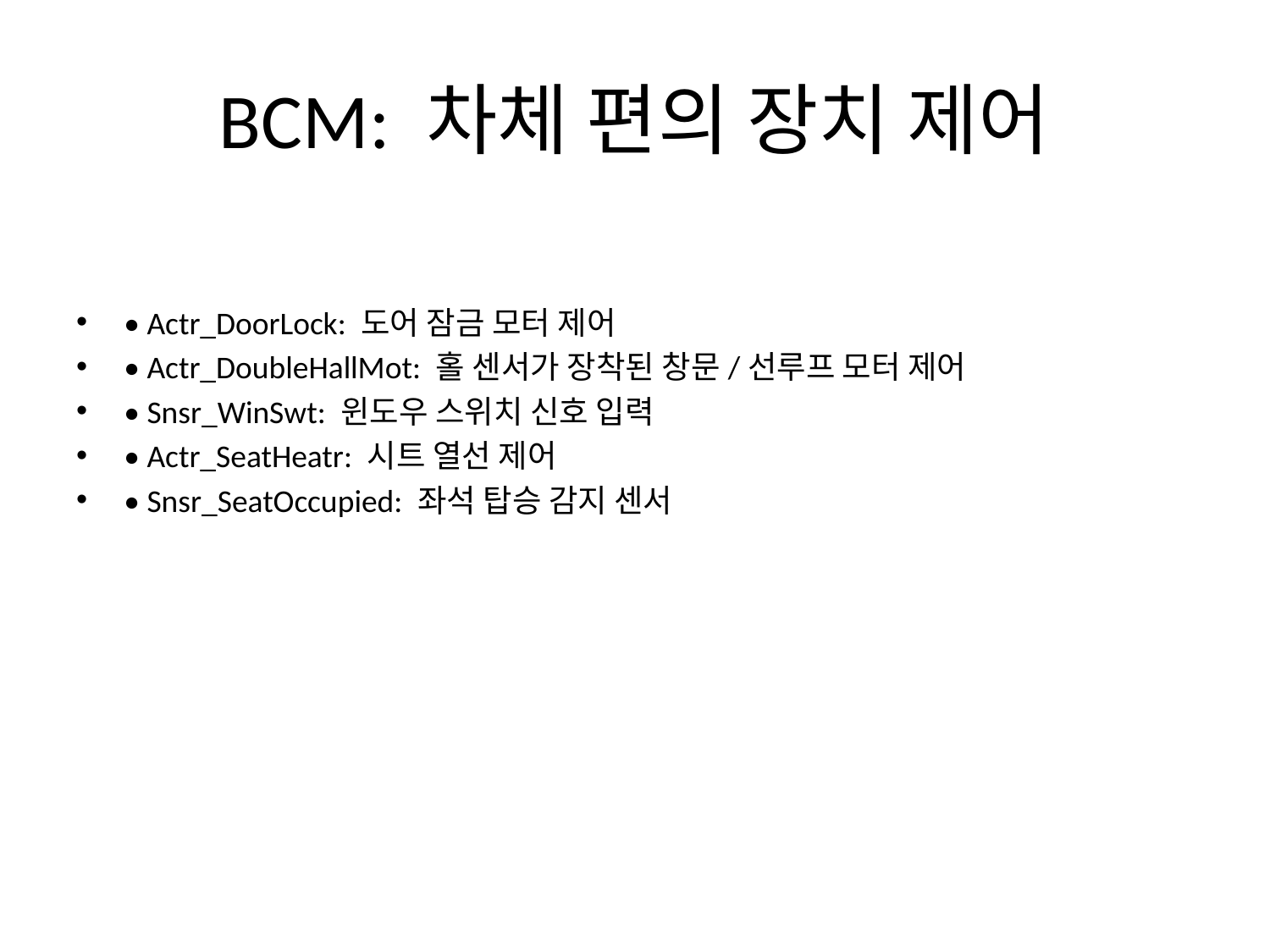

# BCM: 차체 편의 장치 제어

• Actr_DoorLock: 도어 잠금 모터 제어
• Actr_DoubleHallMot: 홀 센서가 장착된 창문/선루프 모터 제어
• Snsr_WinSwt: 윈도우 스위치 신호 입력
• Actr_SeatHeatr: 시트 열선 제어
• Snsr_SeatOccupied: 좌석 탑승 감지 센서